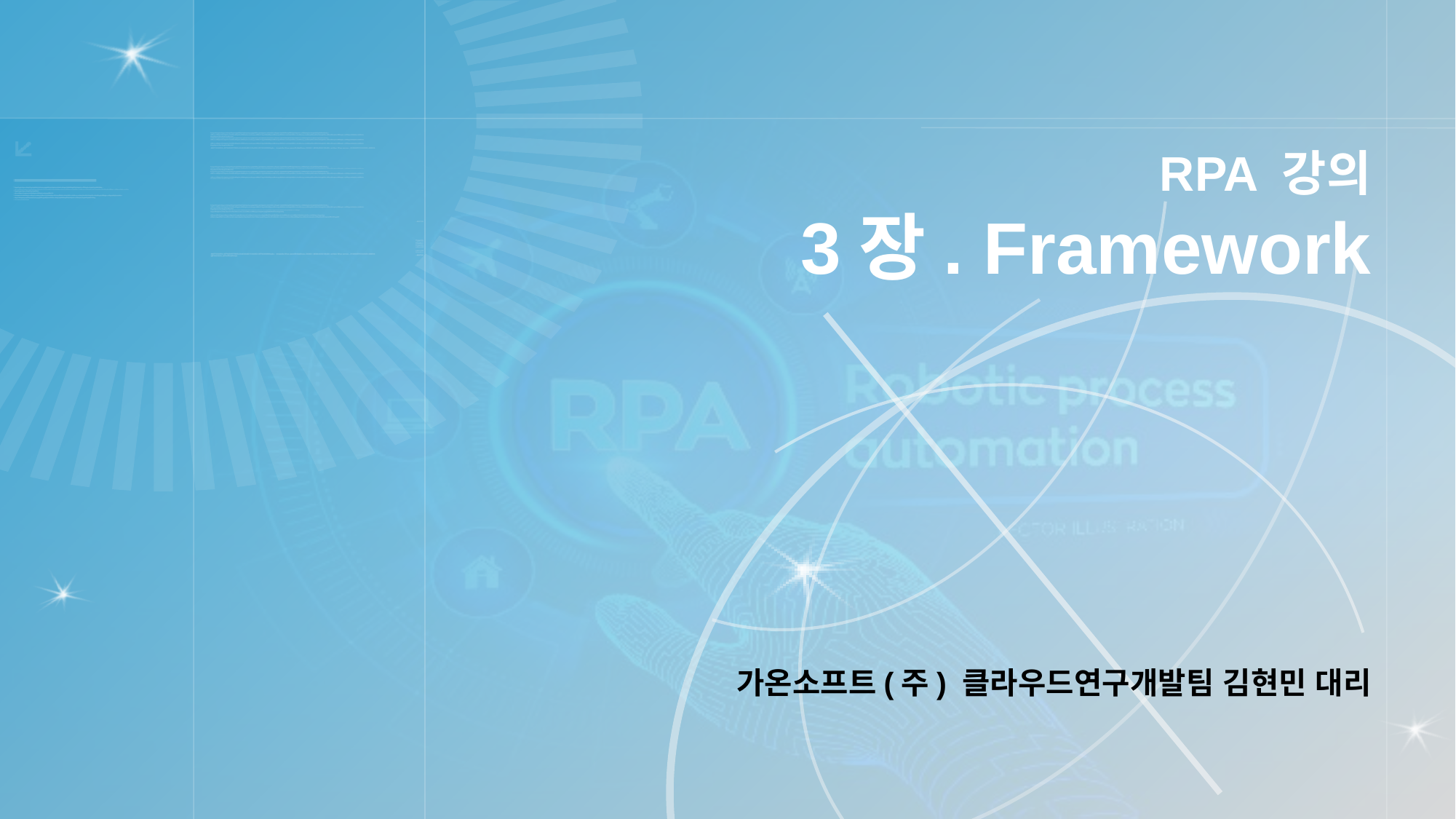

# RPA 강의 3장. Framework
가온소프트(주) 클라우드연구개발팀 김현민 대리